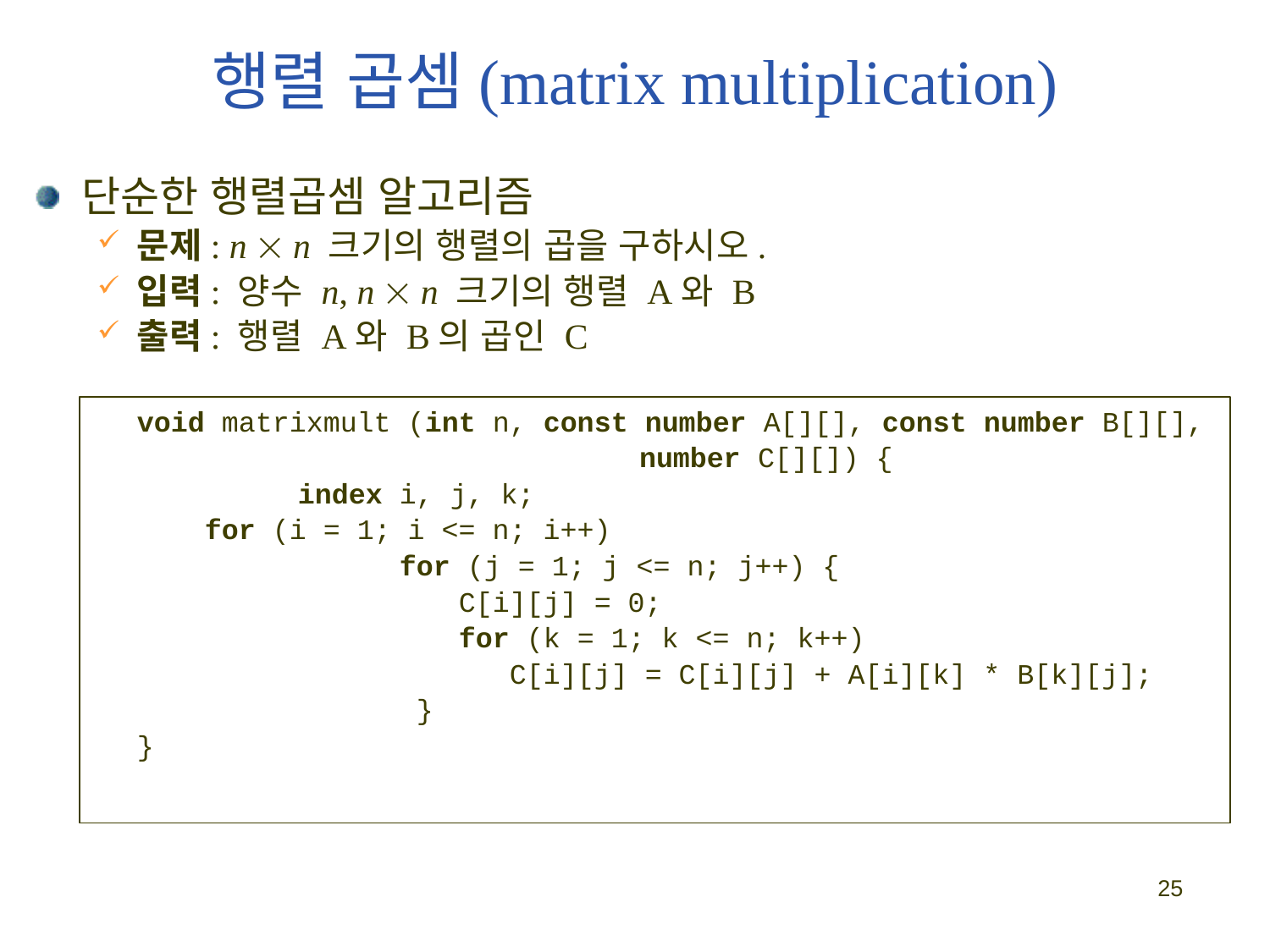

# 행렬 곱셈(matrix multiplication)
단순한 행렬곱셈 알고리즘
문제: n × n 크기의 행렬의 곱을 구하시오.
입력: 양수 n, n × n 크기의 행렬 A와 B
출력: 행렬 A와 B의 곱인 C

	void matrixmult (int n, const number A[][], const number B[][],
                                number C[][]) {
		  index i, j, k;
	    for (i = 1; i <= n; i++)
		        for (j = 1; j <= n; j++) {
			    C[i][j] = 0;
			    for (k = 1; k <= n; k++)
			       C[i][j] = C[i][j] + A[i][k] * B[k][j];
		         }
	}

25